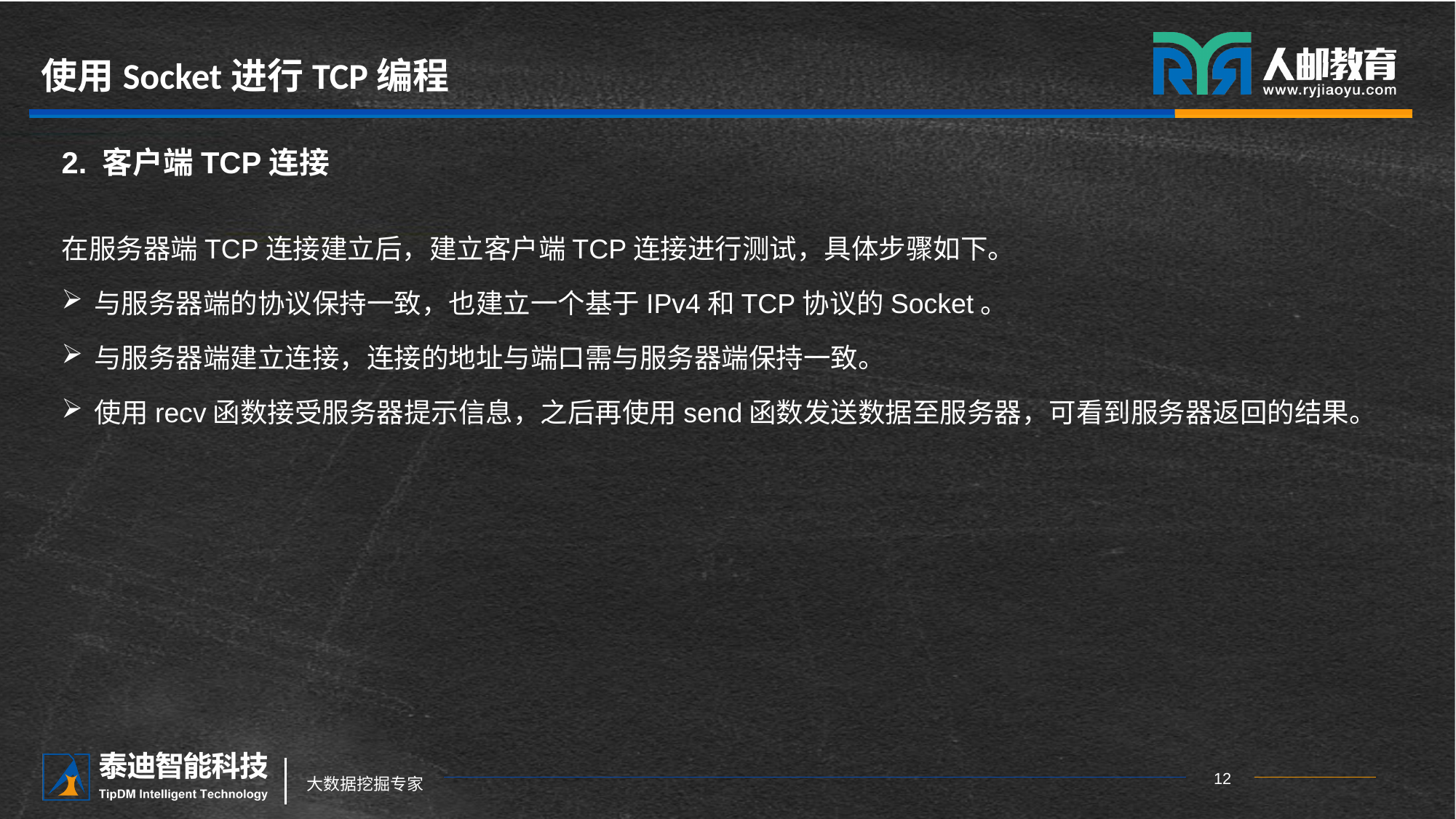

# 使用Socket进行TCP编程
2. 客户端TCP连接
在服务器端TCP连接建立后，建立客户端TCP连接进行测试，具体步骤如下。
与服务器端的协议保持一致，也建立一个基于IPv4和TCP协议的Socket。
与服务器端建立连接，连接的地址与端口需与服务器端保持一致。
使用recv函数接受服务器提示信息，之后再使用send函数发送数据至服务器，可看到服务器返回的结果。